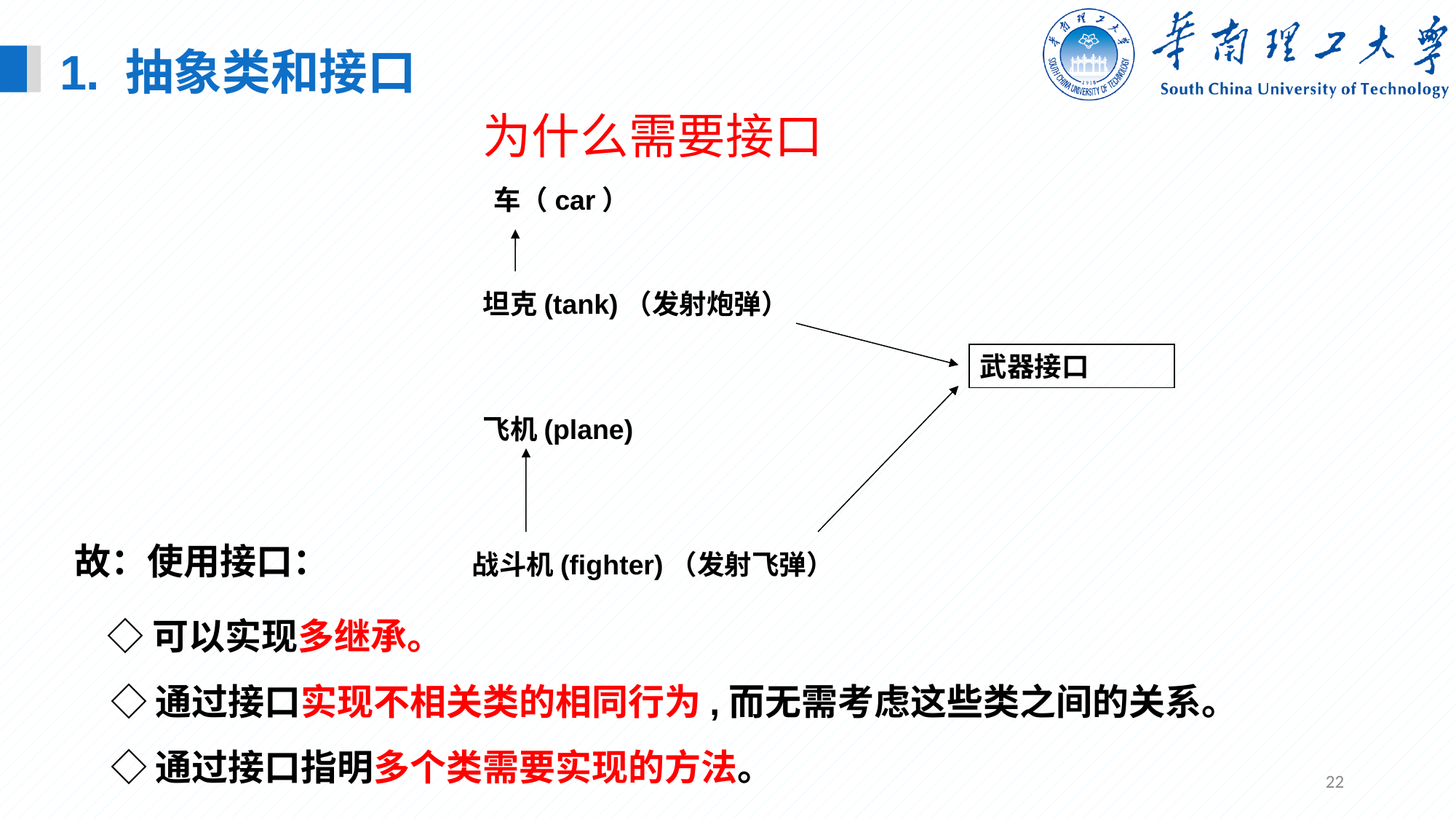

1. 抽象类和接口
为什么需要接口
车（car）

坦克(tank)（发射炮弹）

武器接口

飞机(plane)

战斗机(fighter)（发射飞弹）

故：使用接口：
    ◇可以实现多继承。
　◇ 通过接口实现不相关类的相同行为,而无需考虑这些类之间的关系。
　◇ 通过接口指明多个类需要实现的方法。
22